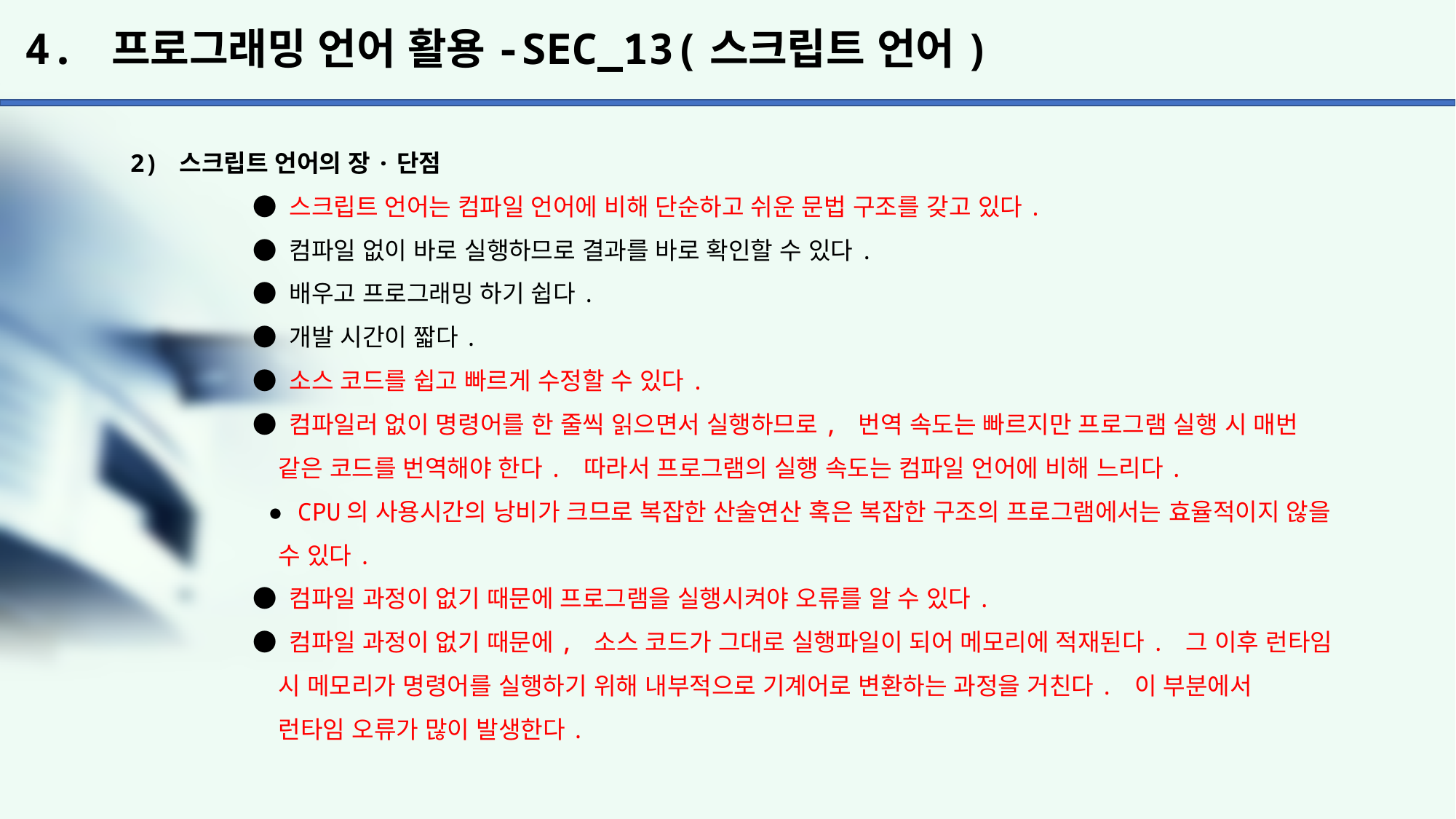

# 4. 프로그래밍 언어 활용-SEC_13(스크립트 언어)
2) 스크립트 언어의 장·단점
	  ● 스크립트 언어는 컴파일 언어에 비해 단순하고 쉬운 문법 구조를 갖고 있다.
	  ● 컴파일 없이 바로 실행하므로 결과를 바로 확인할 수 있다.
	  ● 배우고 프로그래밍 하기 쉽다.
	  ● 개발 시간이 짧다.
	  ● 소스 코드를 쉽고 빠르게 수정할 수 있다.
	  ● 컴파일러 없이 명령어를 한 줄씩 읽으면서 실행하므로, 번역 속도는 빠르지만 프로그램 실행 시 매번
	     같은 코드를 번역해야 한다. 따라서 프로그램의 실행 속도는 컴파일 언어에 비해 느리다.
	  ● CPU의 사용시간의 낭비가 크므로 복잡한 산술연산 혹은 복잡한 구조의 프로그램에서는 효율적이지 않을
	     수 있다.
	  ● 컴파일 과정이 없기 때문에 프로그램을 실행시켜야 오류를 알 수 있다.
	  ● 컴파일 과정이 없기 때문에, 소스 코드가 그대로 실행파일이 되어 메모리에 적재된다. 그 이후 런타임
	     시 메모리가 명령어를 실행하기 위해 내부적으로 기계어로 변환하는 과정을 거친다. 이 부분에서
	     런타임 오류가 많이 발생한다.